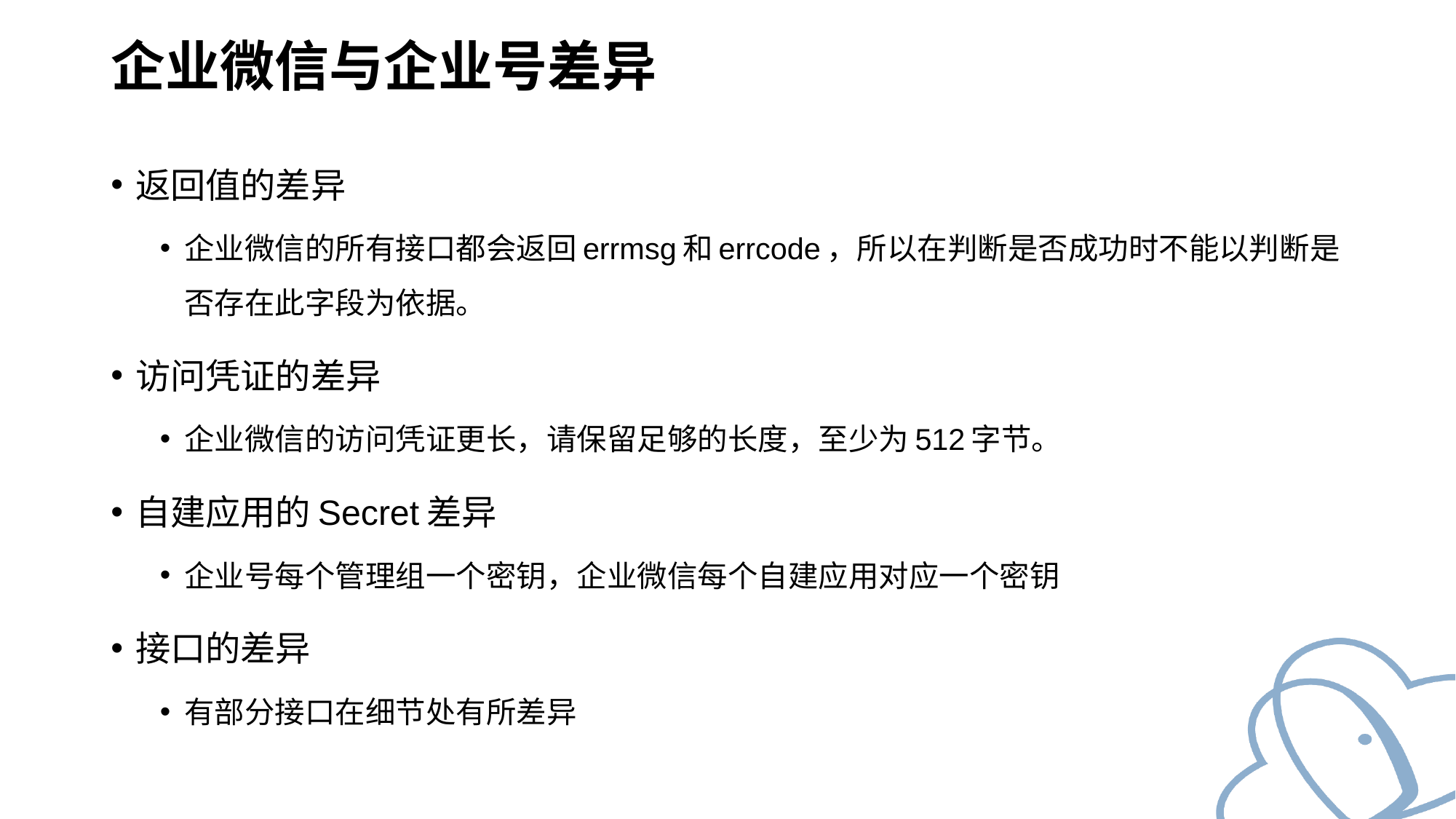

# 企业微信与企业号差异
返回值的差异
企业微信的所有接口都会返回errmsg和errcode，所以在判断是否成功时不能以判断是否存在此字段为依据。
访问凭证的差异
企业微信的访问凭证更长，请保留足够的长度，至少为512字节。
自建应用的Secret差异
企业号每个管理组一个密钥，企业微信每个自建应用对应一个密钥
接口的差异
有部分接口在细节处有所差异